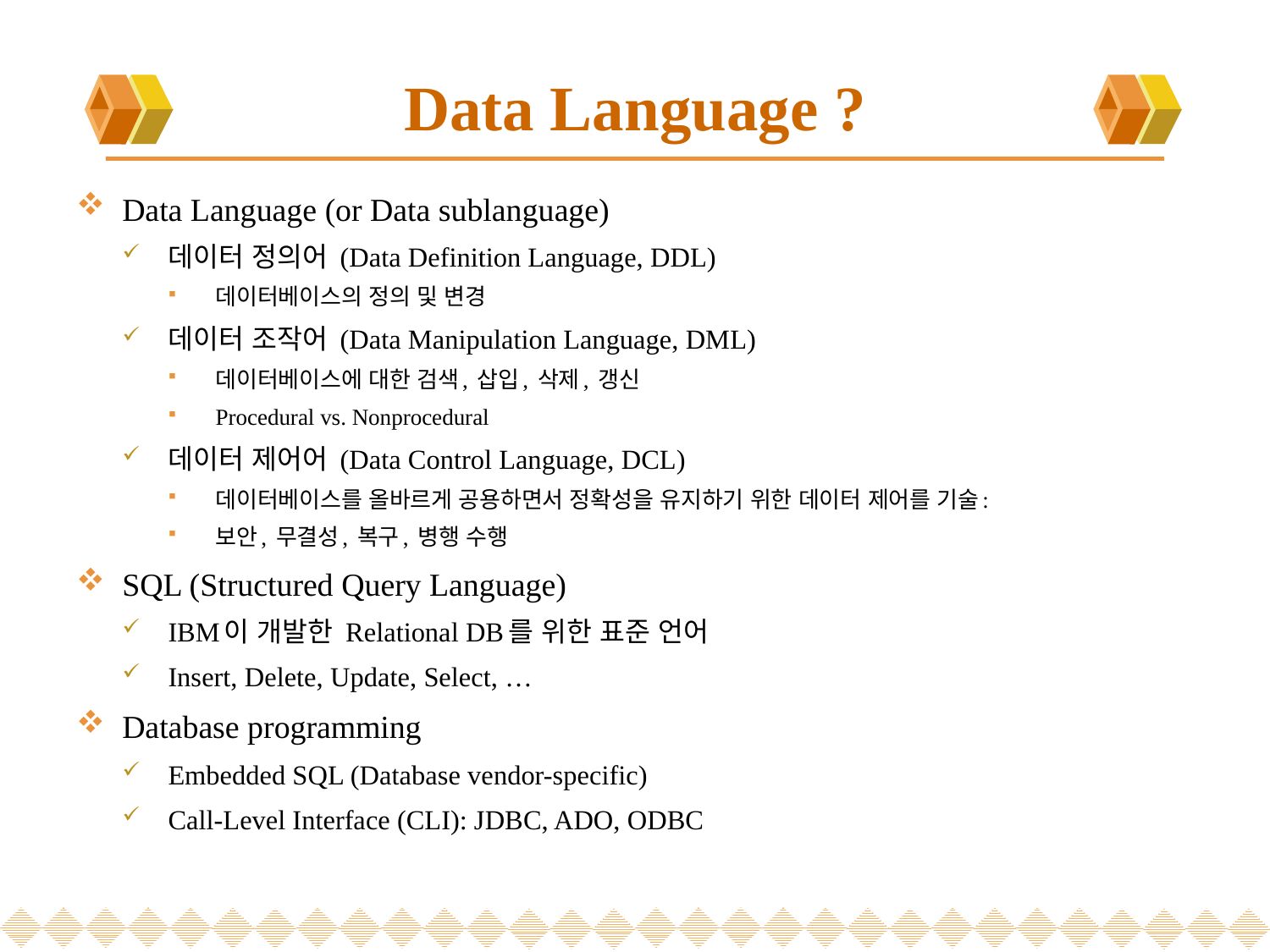

# Data Language ?
Data Language (or Data sublanguage)
데이터 정의어 (Data Definition Language, DDL)
데이터베이스의 정의 및 변경
데이터 조작어 (Data Manipulation Language, DML)
데이터베이스에 대한 검색, 삽입, 삭제, 갱신
Procedural vs. Nonprocedural
데이터 제어어 (Data Control Language, DCL)
데이터베이스를 올바르게 공용하면서 정확성을 유지하기 위한 데이터 제어를 기술:
보안, 무결성, 복구, 병행 수행
SQL (Structured Query Language)
IBM이 개발한 Relational DB를 위한 표준 언어
Insert, Delete, Update, Select, …
Database programming
Embedded SQL (Database vendor-specific)
Call-Level Interface (CLI): JDBC, ADO, ODBC